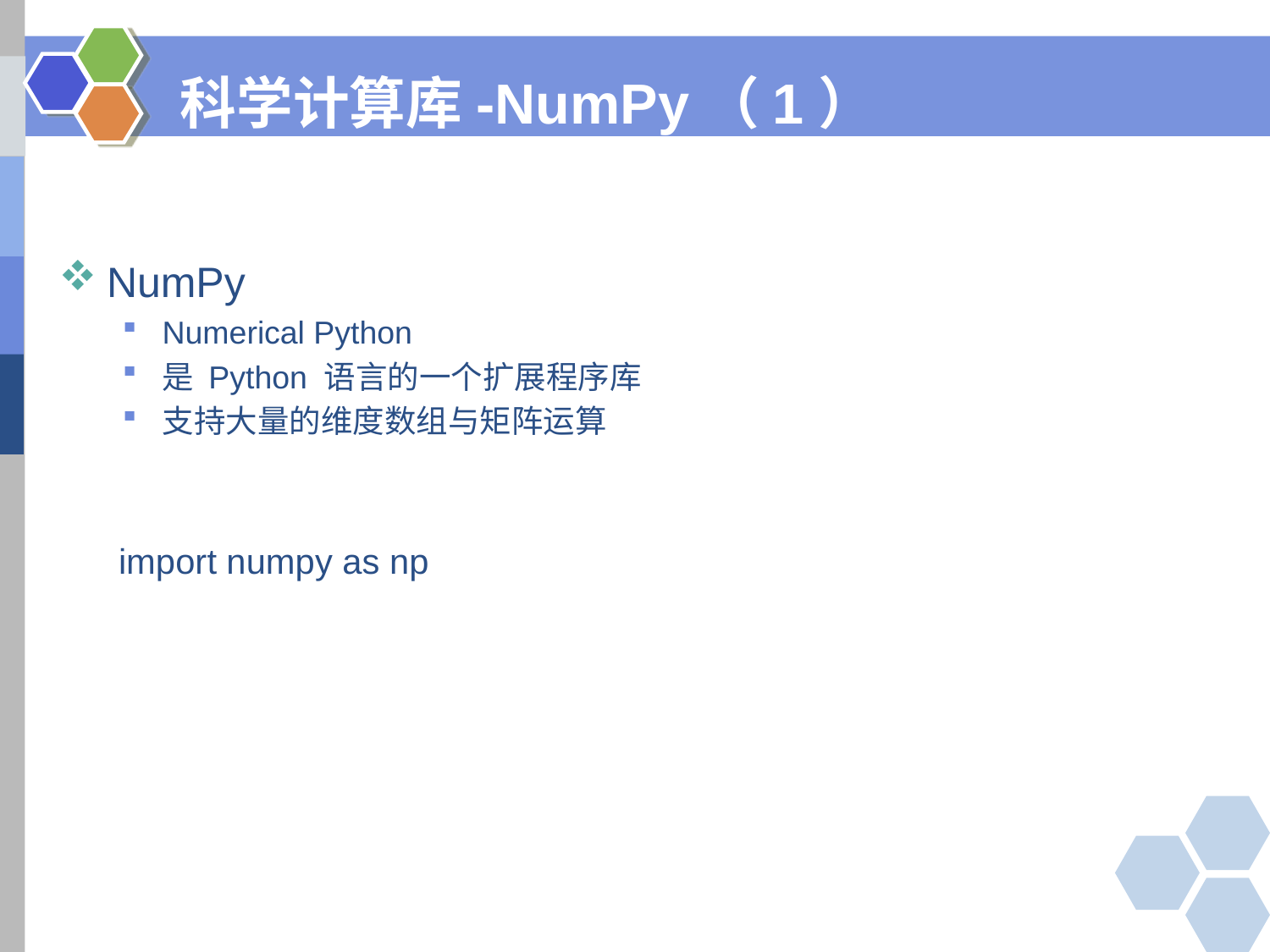

# 科学计算库-NumPy（1）
NumPy
Numerical Python
是 Python 语言的一个扩展程序库
支持大量的维度数组与矩阵运算

import numpy as np